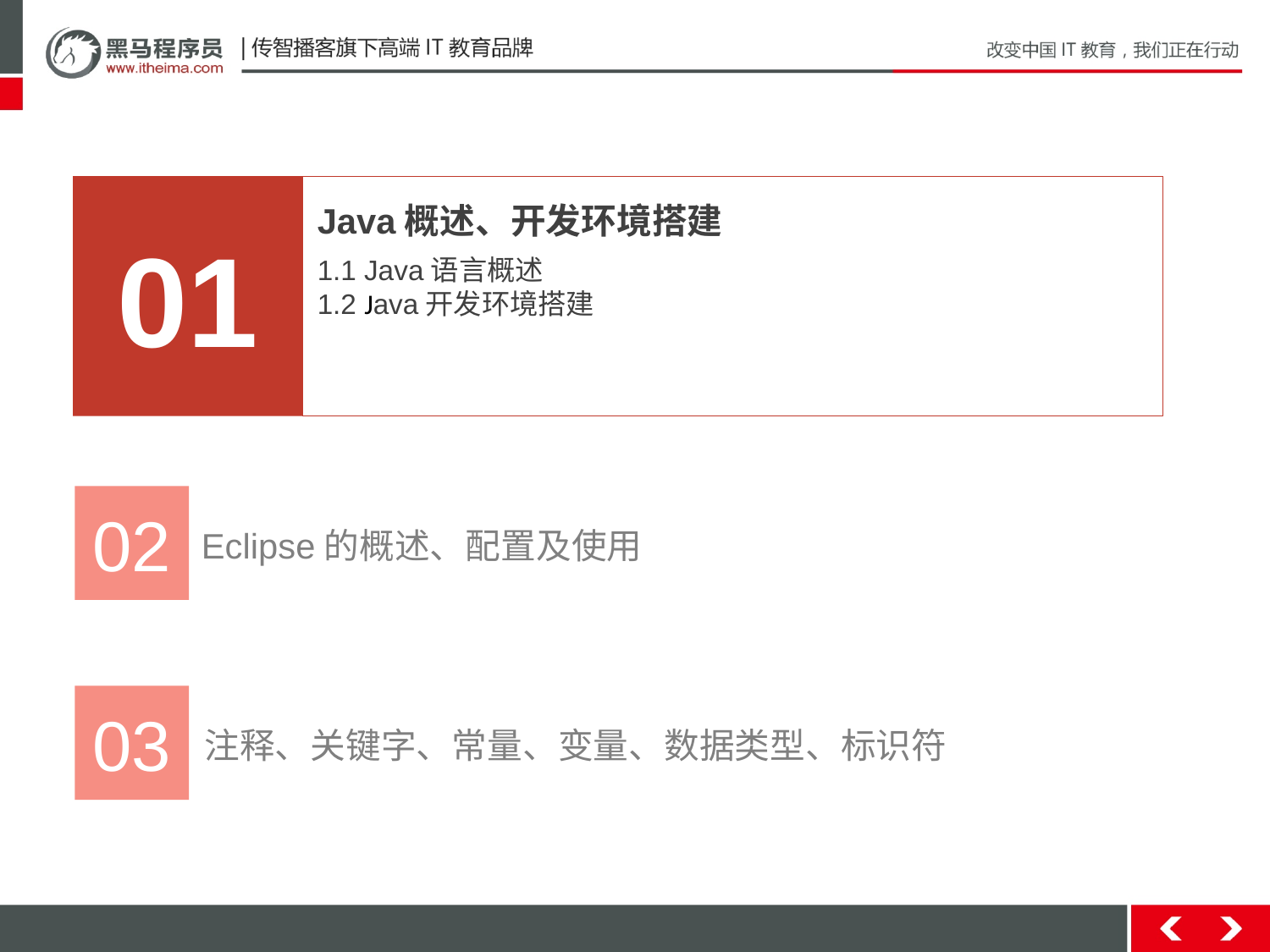

01

Java概述、开发环境搭建
1.1 Java语言概述
1.2 Java开发环境搭建

02
Eclipse的概述、配置及使用
03
注释、关键字、常量、变量、数据类型、标识符